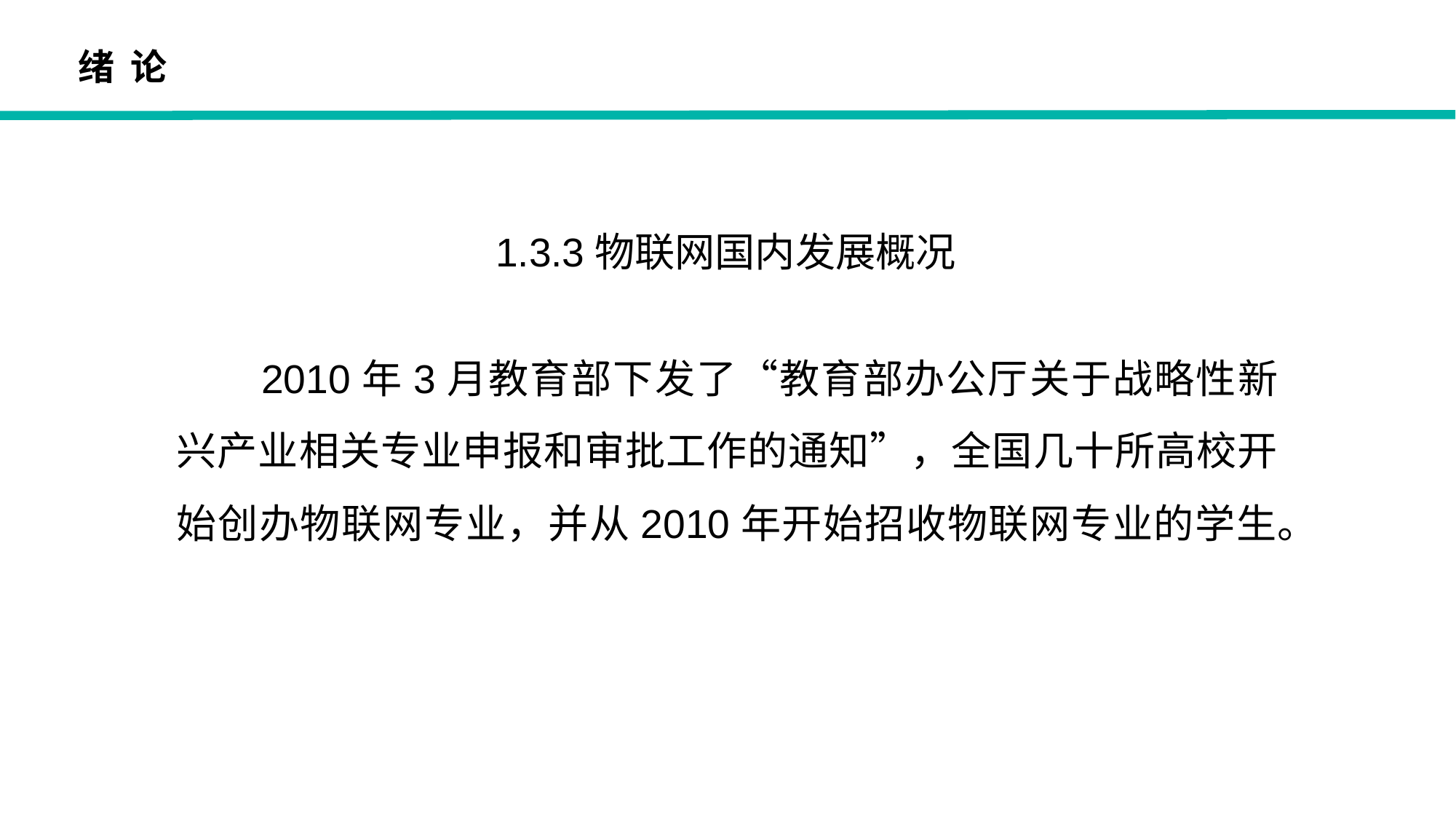

1.3.3物联网国内发展概况
2010年3月教育部下发了“教育部办公厅关于战略性新兴产业相关专业申报和审批工作的通知”，全国几十所高校开始创办物联网专业，并从2010年开始招收物联网专业的学生。